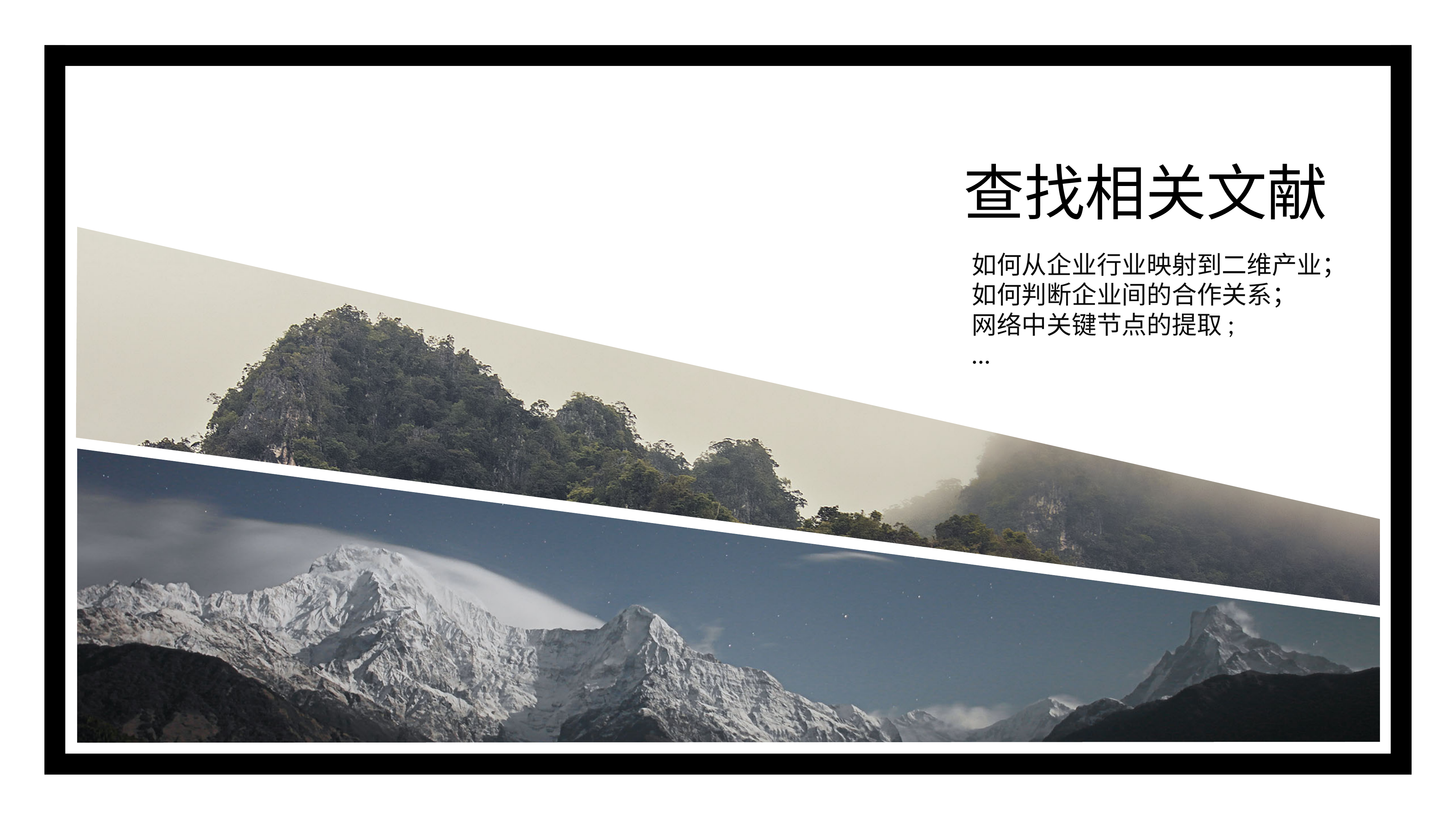

查找相关文献

如何从企业行业映射到二维产业；
如何判断企业间的合作关系；
网络中关键节点的提取;
…